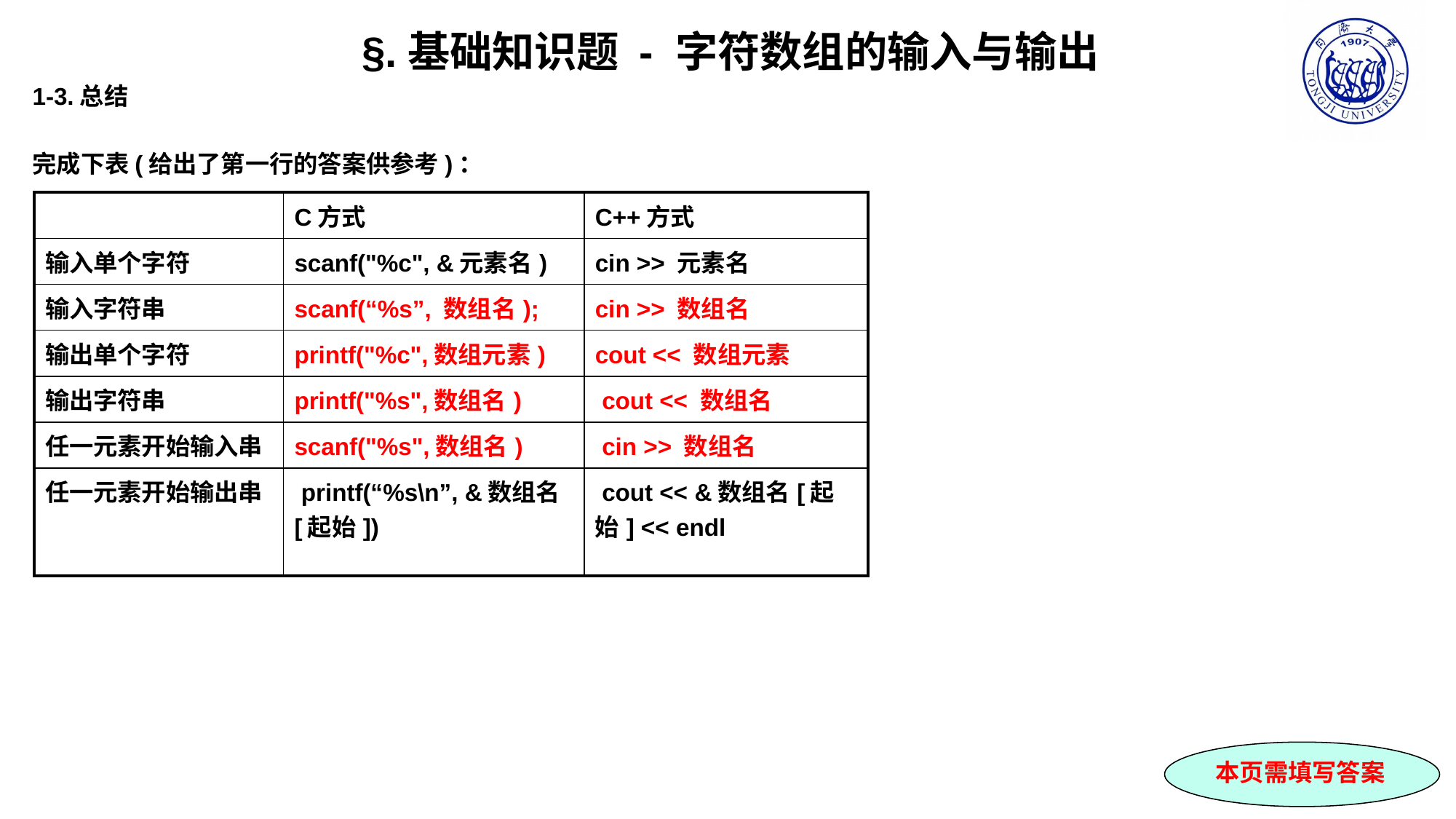

§.基础知识题 - 字符数组的输入与输出
1-3.总结

完成下表(给出了第一行的答案供参考)：
|  | C方式 | C++方式 |
| --- | --- | --- |
| 输入单个字符 | scanf("%c", &元素名) | cin >> 元素名 |
| 输入字符串 | scanf(“%s”, 数组名); | cin >> 数组名 |
| 输出单个字符 | printf("%c",数组元素) | cout << 数组元素 |
| 输出字符串 | printf("%s",数组名) | cout << 数组名 |
| 任一元素开始输入串 | scanf("%s",数组名) | cin >> 数组名 |
| 任一元素开始输出串 | printf(“%s\n”, &数组名[起始]) | cout << &数组名[起始] << endl |
本页需填写答案